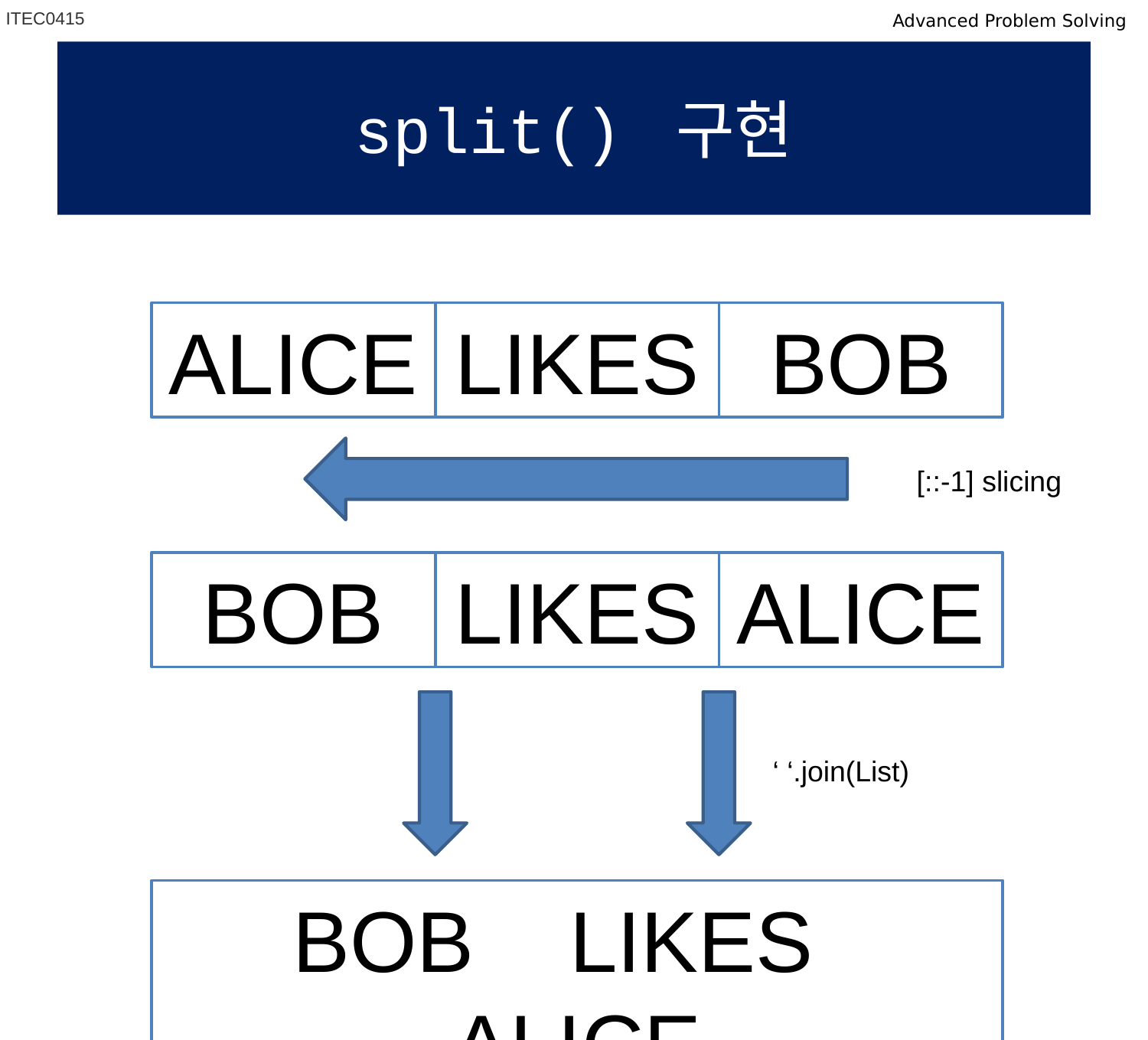

ITEC0415
Advanced Problem Solving
# split() 구현
ALICE
LIKES
BOB

[::-1] slicing
BOB
LIKES
ALICE

‘ ‘.join(List)
BOB    LIKES   ALICE